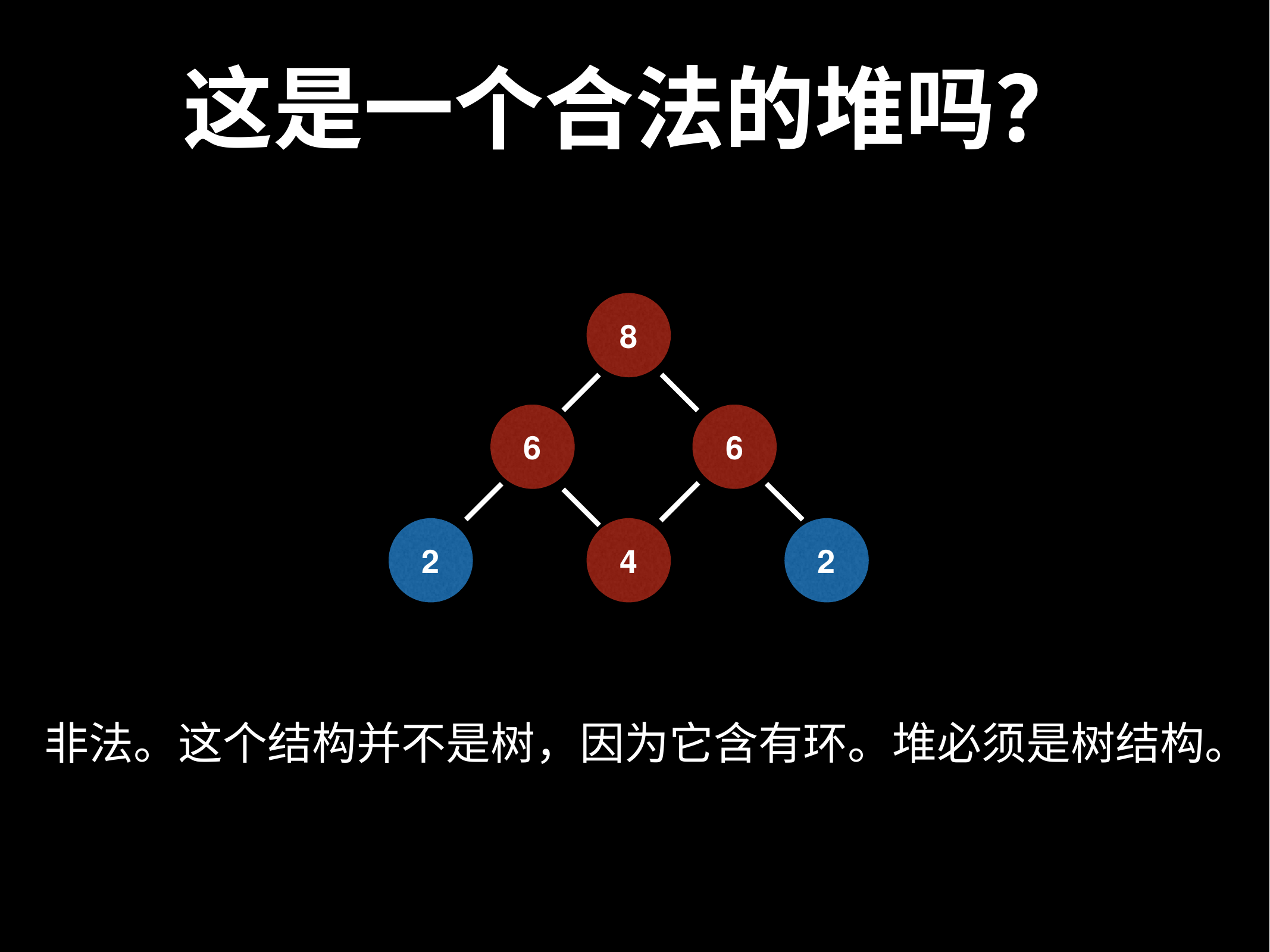

# 这是一个合法的堆吗？
8

6
6

2
4
2
非法。这个结构并不是树，因为它含有环。堆必须是树结构。